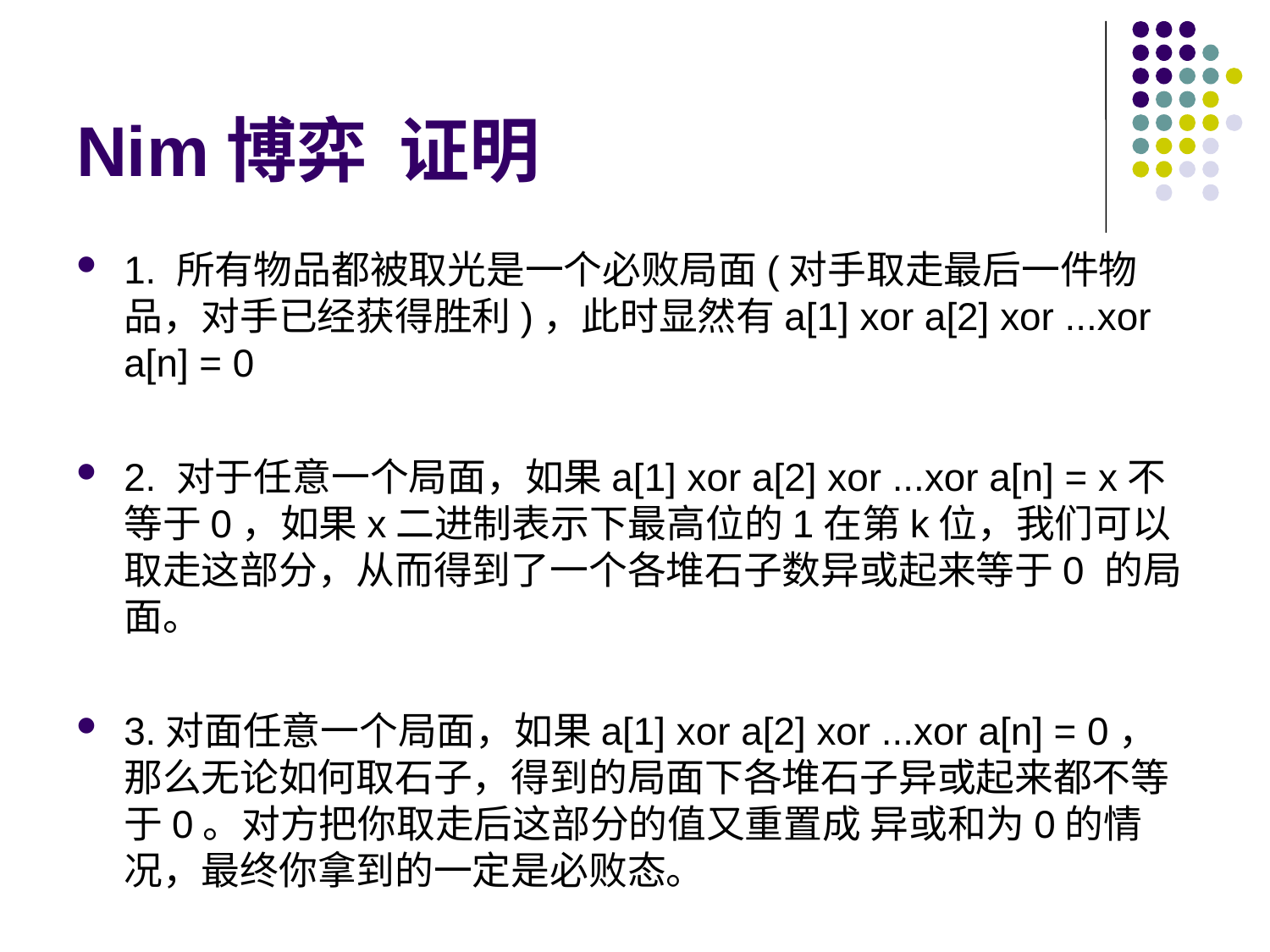

# Nim博弈  证明
1. 所有物品都被取光是一个必败局面(对手取走最后一件物品，对手已经获得胜利)，此时显然有a[1] xor a[2] xor ...xor a[n] = 0

2. 对于任意一个局面，如果a[1] xor a[2] xor ...xor a[n] = x不等于0，如果x二进制表示下最高位的1在第k位，我们可以取走这部分，从而得到了一个各堆石子数异或起来等于0 的局面。

3.对面任意一个局面，如果a[1] xor a[2] xor ...xor a[n] = 0，那么无论如何取石子，得到的局面下各堆石子异或起来都不等于0。对方把你取走后这部分的值又重置成 异或和为0的情况，最终你拿到的一定是必败态。